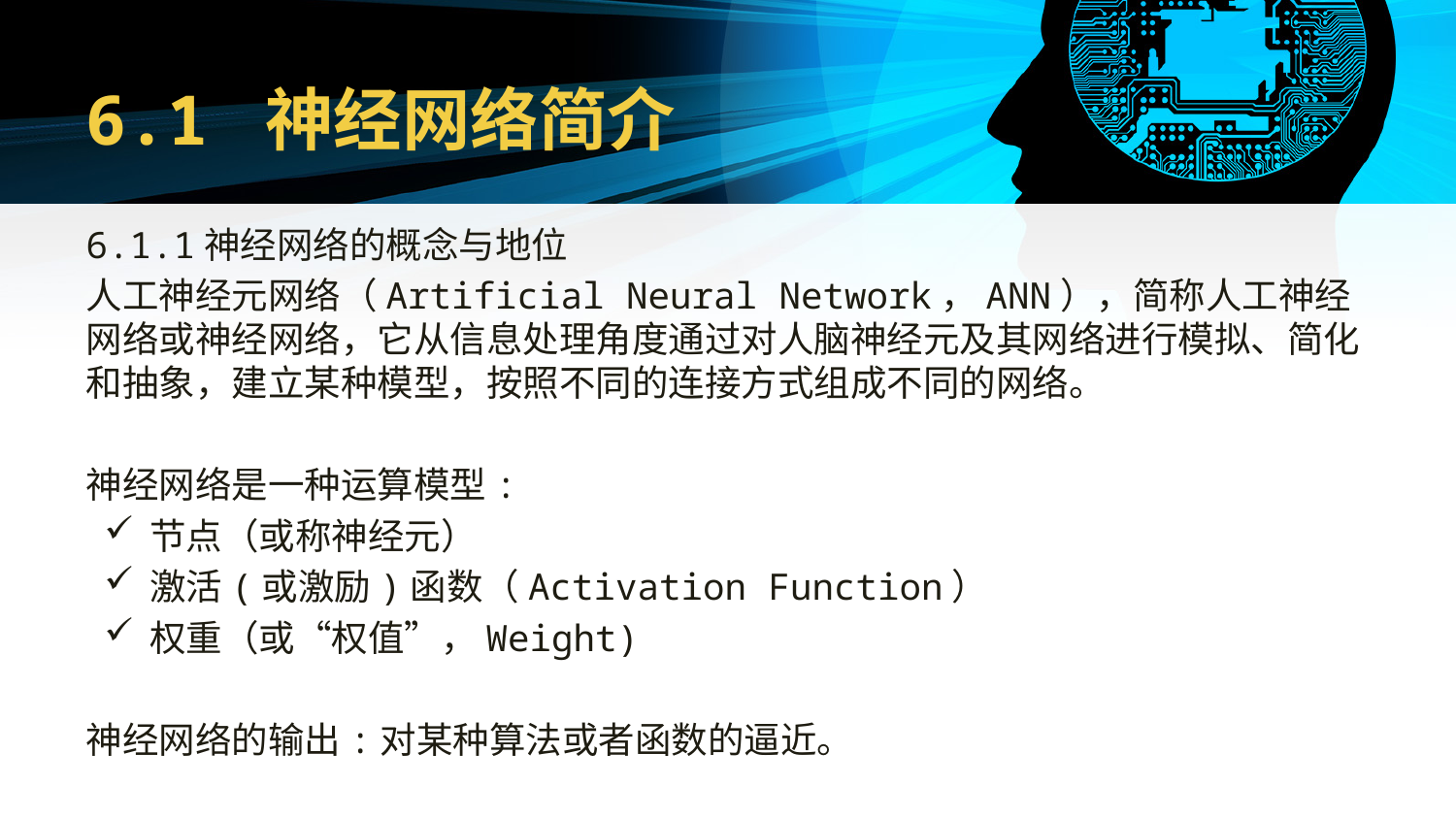

# 6.1 神经网络简介
6.1.1神经网络的概念与地位
人工神经元网络（Artificial Neural Network，ANN），简称人工神经网络或神经网络，它从信息处理角度通过对人脑神经元及其网络进行模拟、简化和抽象，建立某种模型，按照不同的连接方式组成不同的网络。

神经网络是一种运算模型:
节点（或称神经元）
激活(或激励)函数（Activation Function）
权重（或“权值”，Weight)

神经网络的输出:对某种算法或者函数的逼近。